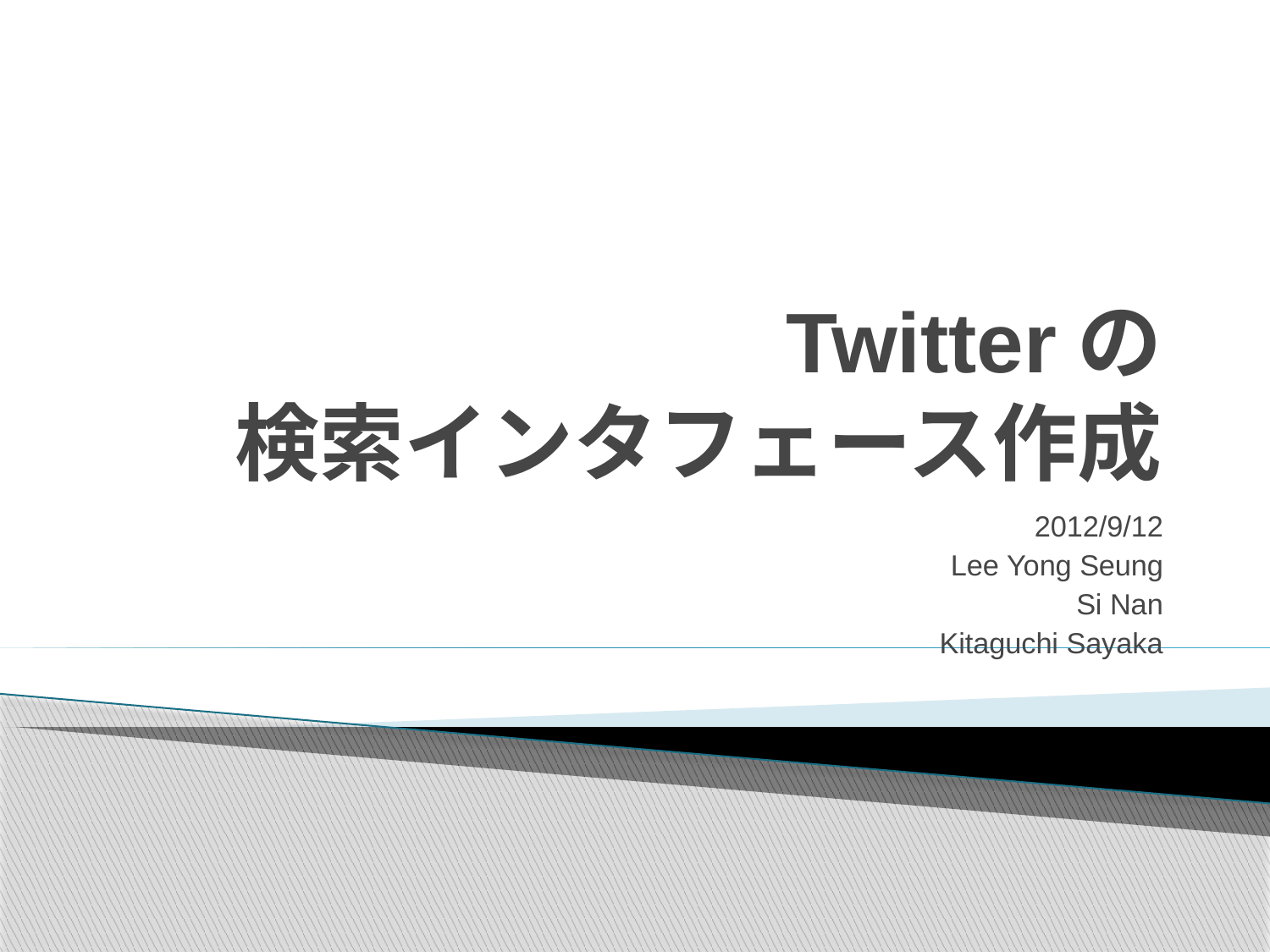

# Twitterの 検索インタフェース作成
2012/9/12
Lee Yong Seung
Si Nan
Kitaguchi Sayaka